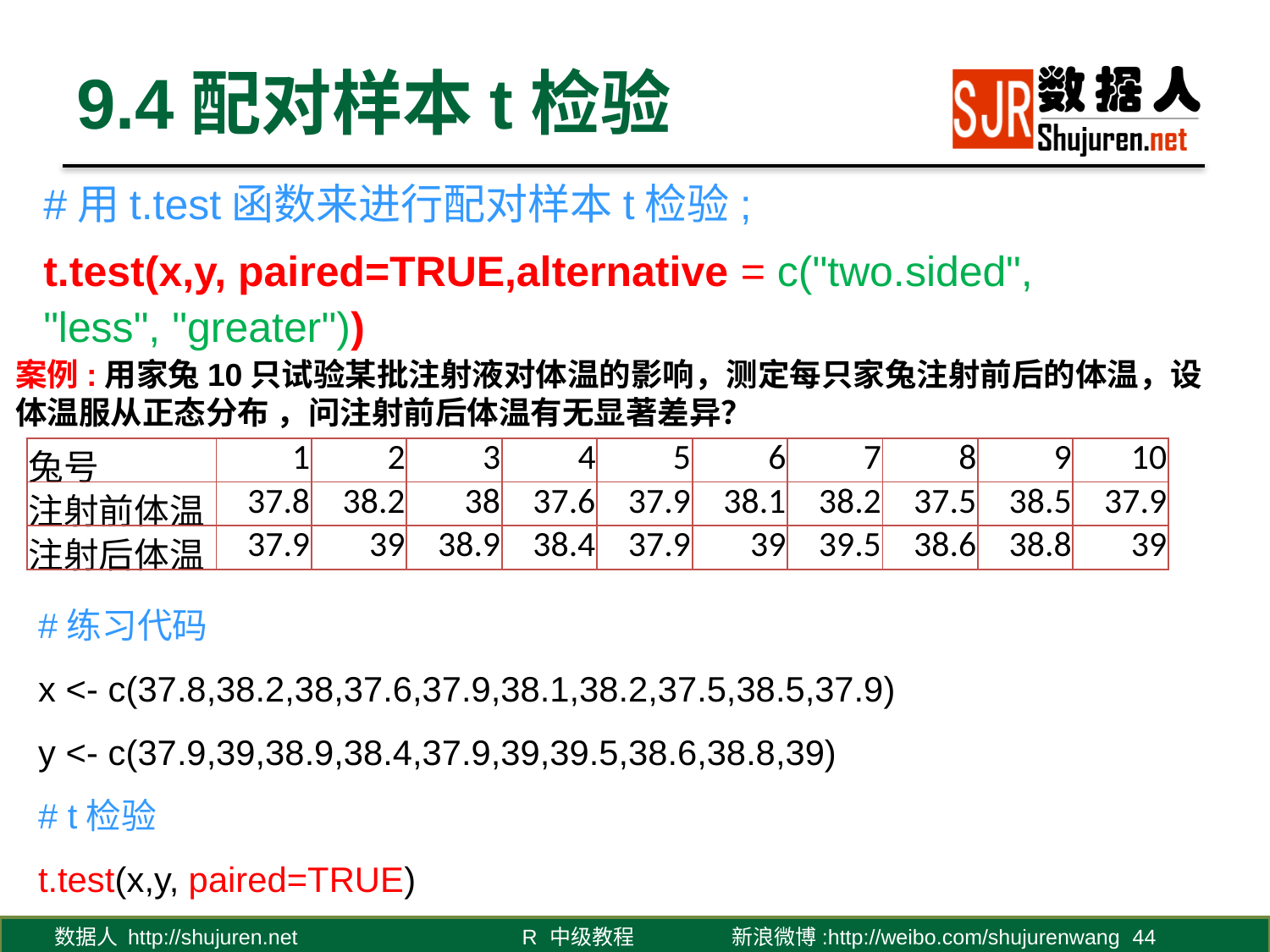

# 9.4配对样本t检验
#用t.test函数来进行配对样本t检验;
t.test(x,y, paired=TRUE,alternative = c("two.sided", "less", "greater"))
案例:用家兔10只试验某批注射液对体温的影响，测定每只家兔注射前后的体温，设体温服从正态分布 ，问注射前后体温有无显著差异？
| 兔号 | 1 | 2 | 3 | 4 | 5 | 6 | 7 | 8 | 9 | 10 |
| --- | --- | --- | --- | --- | --- | --- | --- | --- | --- | --- |
| 注射前体温 | 37.8 | 38.2 | 38 | 37.6 | 37.9 | 38.1 | 38.2 | 37.5 | 38.5 | 37.9 |
| 注射后体温 | 37.9 | 39 | 38.9 | 38.4 | 37.9 | 39 | 39.5 | 38.6 | 38.8 | 39 |
#练习代码
x <- c(37.8,38.2,38,37.6,37.9,38.1,38.2,37.5,38.5,37.9)
y <- c(37.9,39,38.9,38.4,37.9,39,39.5,38.6,38.8,39)
# t检验
t.test(x,y, paired=TRUE)